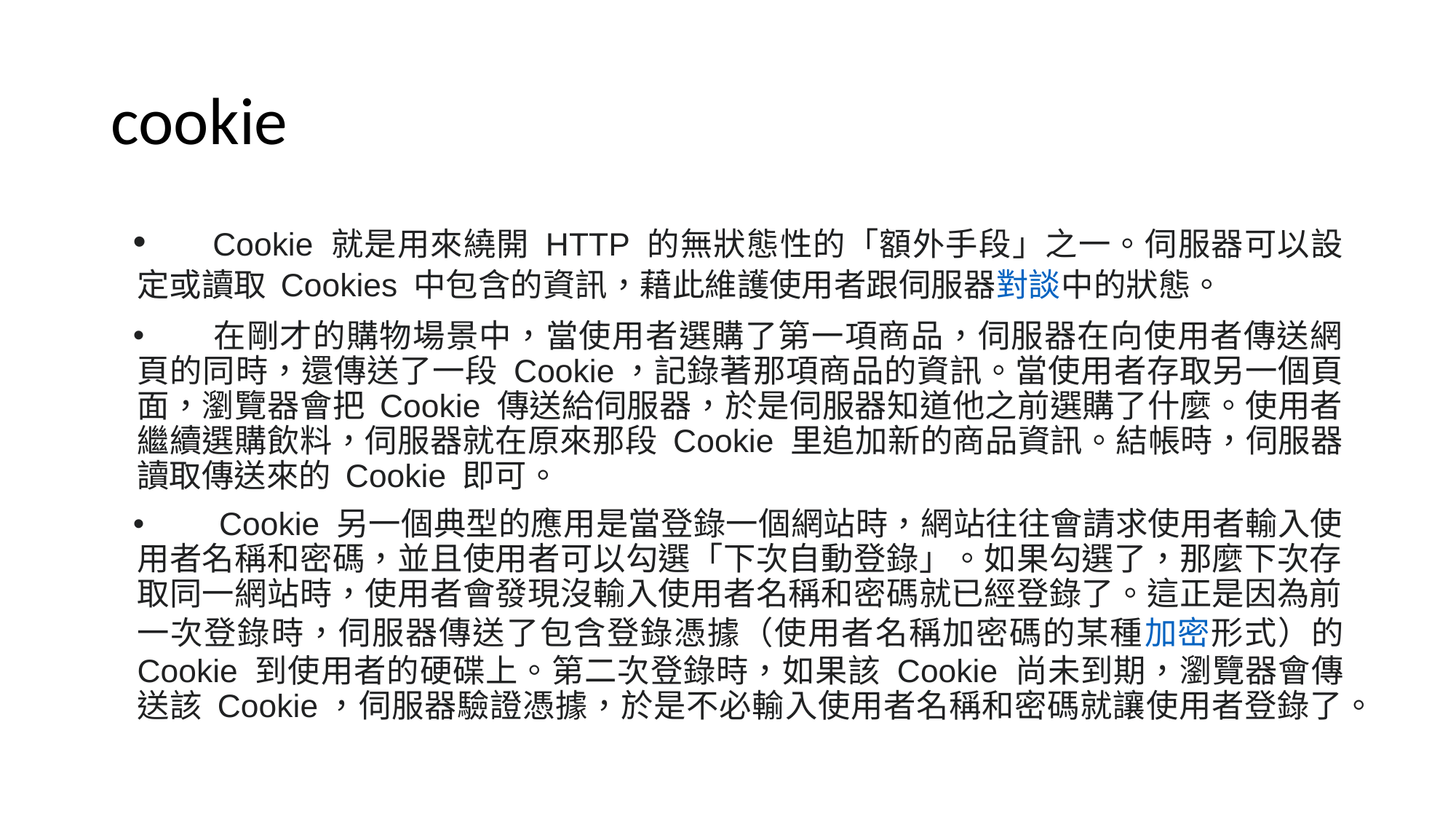

# cookie
 　Cookie 就是用來繞開 HTTP 的無狀態性的「額外手段」之一。伺服器可以設定或讀取 Cookies 中包含的資訊，藉此維護使用者跟伺服器對談中的狀態。
　　在剛才的購物場景中，當使用者選購了第一項商品，伺服器在向使用者傳送網頁的同時，還傳送了一段 Cookie，記錄著那項商品的資訊。當使用者存取另一個頁面，瀏覽器會把 Cookie 傳送給伺服器，於是伺服器知道他之前選購了什麼。使用者繼續選購飲料，伺服器就在原來那段 Cookie 里追加新的商品資訊。結帳時，伺服器讀取傳送來的 Cookie 即可。
　　Cookie 另一個典型的應用是當登錄一個網站時，網站往往會請求使用者輸入使用者名稱和密碼，並且使用者可以勾選「下次自動登錄」。如果勾選了，那麼下次存取同一網站時，使用者會發現沒輸入使用者名稱和密碼就已經登錄了。這正是因為前一次登錄時，伺服器傳送了包含登錄憑據（使用者名稱加密碼的某種加密形式）的 Cookie 到使用者的硬碟上。第二次登錄時，如果該 Cookie 尚未到期，瀏覽器會傳送該 Cookie，伺服器驗證憑據，於是不必輸入使用者名稱和密碼就讓使用者登錄了。